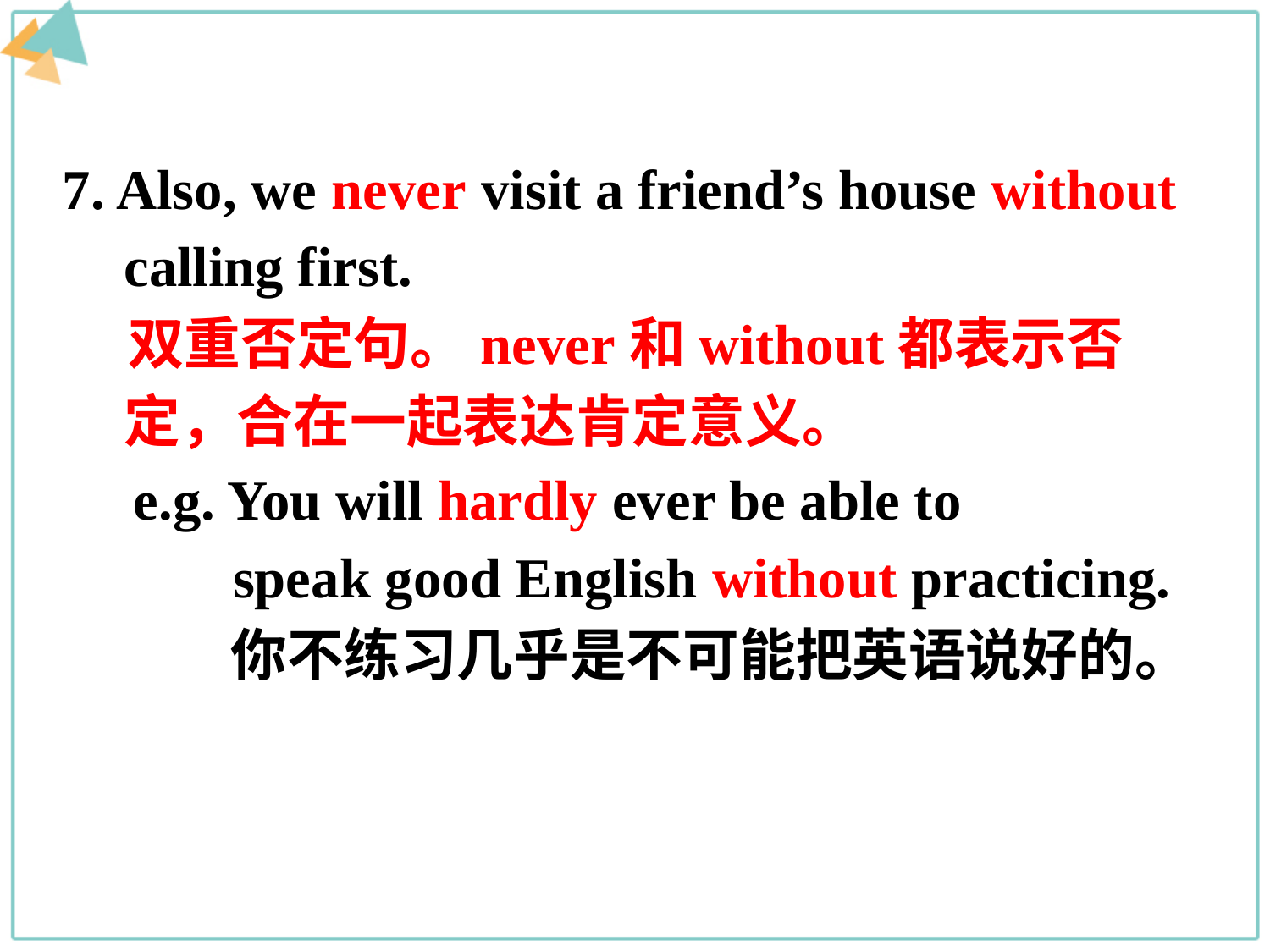

7. Also, we never visit a friend’s house without calling first.
    双重否定句。never和without都表示否定，合在一起表达肯定意义。
     e.g. You will hardly ever be able to
            speak good English without practicing.
            你不练习几乎是不可能把英语说好的。